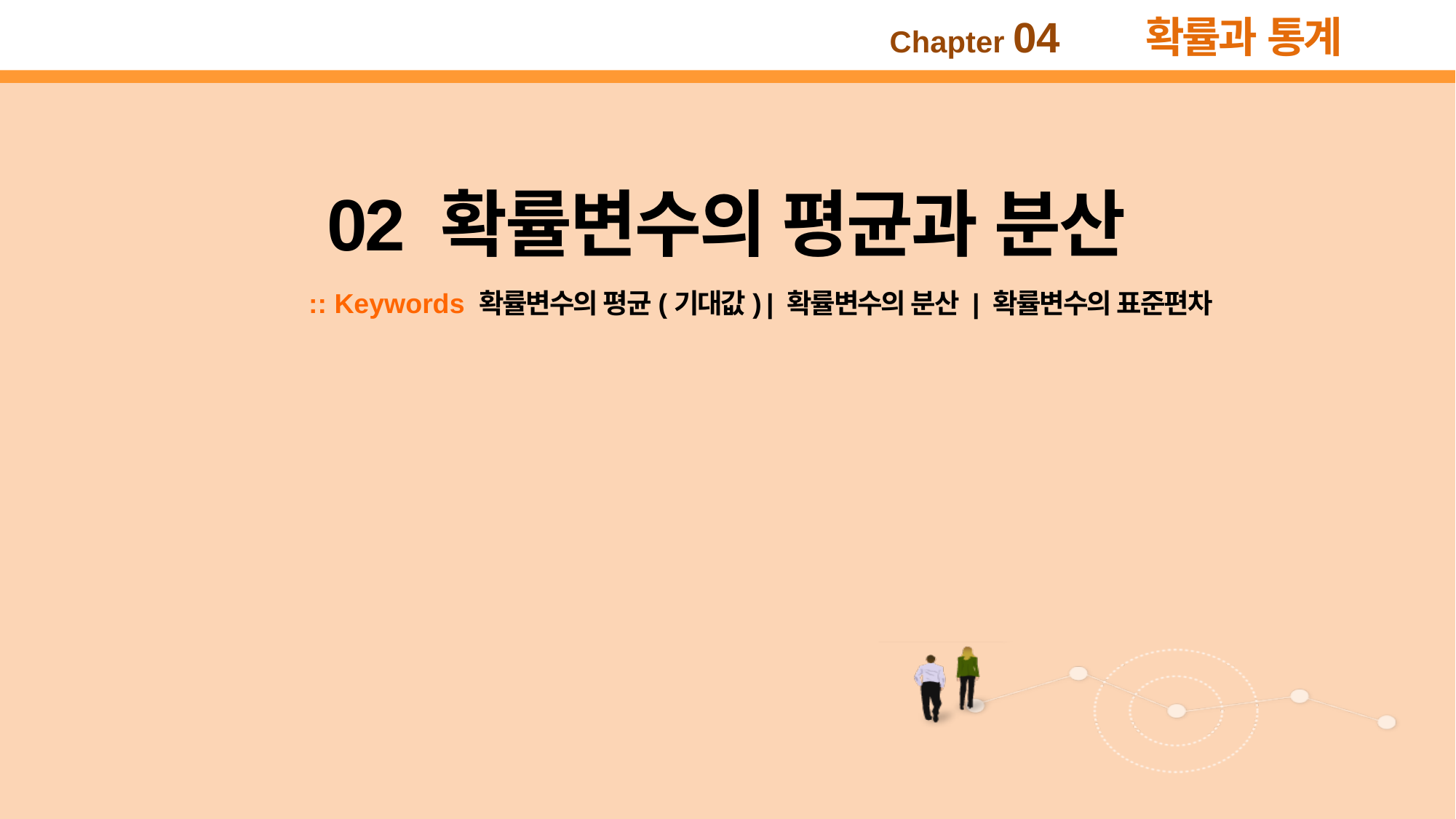

02 확률변수의 평균과 분산
:: Keywords 확률변수의 평균(기대값) | 확률변수의 분산 | 확률변수의 표준편차